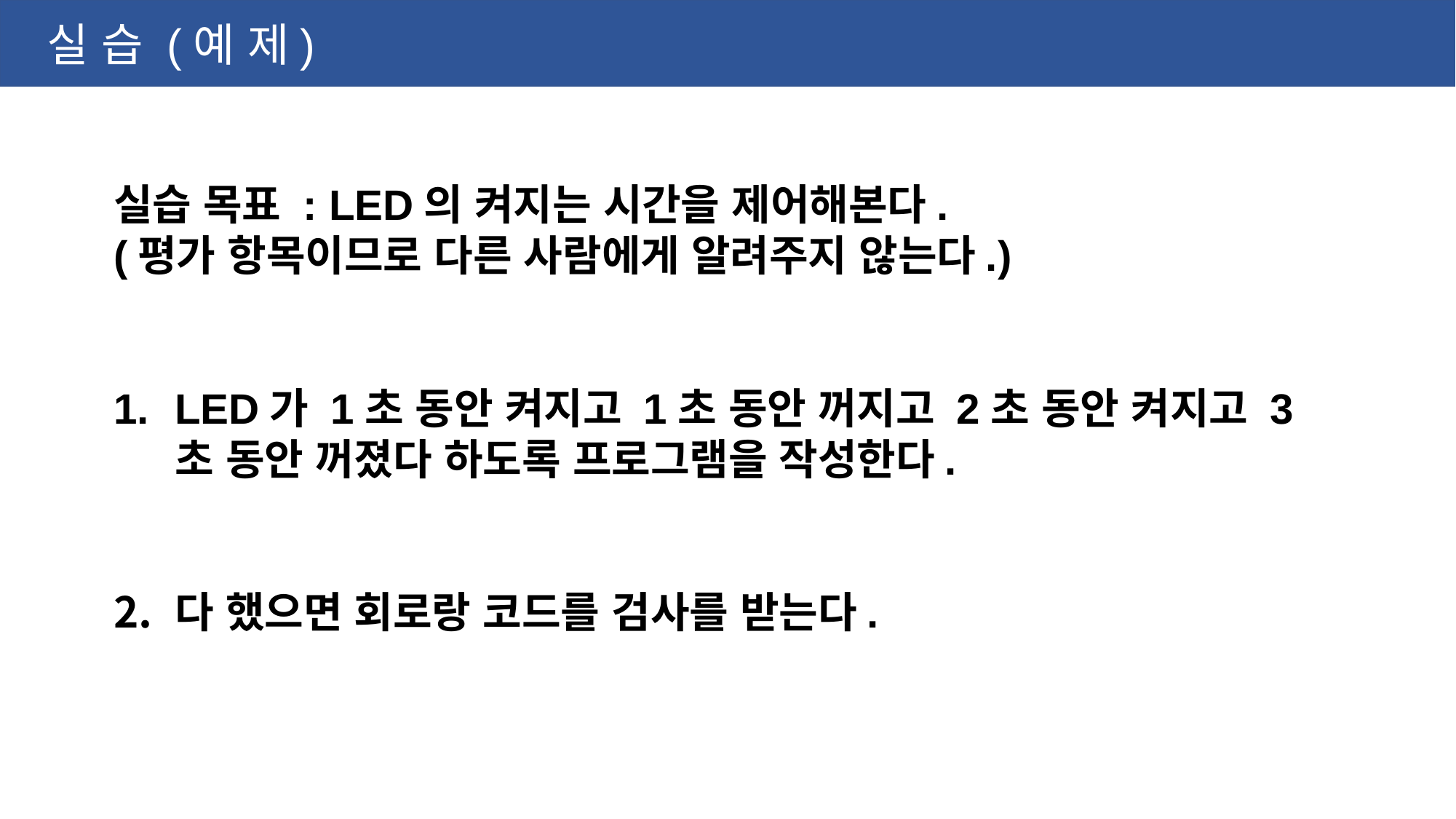

실 습 (예 제)
실습 목표 : LED의 켜지는 시간을 제어해본다.
(평가 항목이므로 다른 사람에게 알려주지 않는다.)

LED가 1초 동안 켜지고 1초 동안 꺼지고 2초 동안 켜지고 3초 동안 꺼졌다 하도록 프로그램을 작성한다.

다 했으면 회로랑 코드를 검사를 받는다.